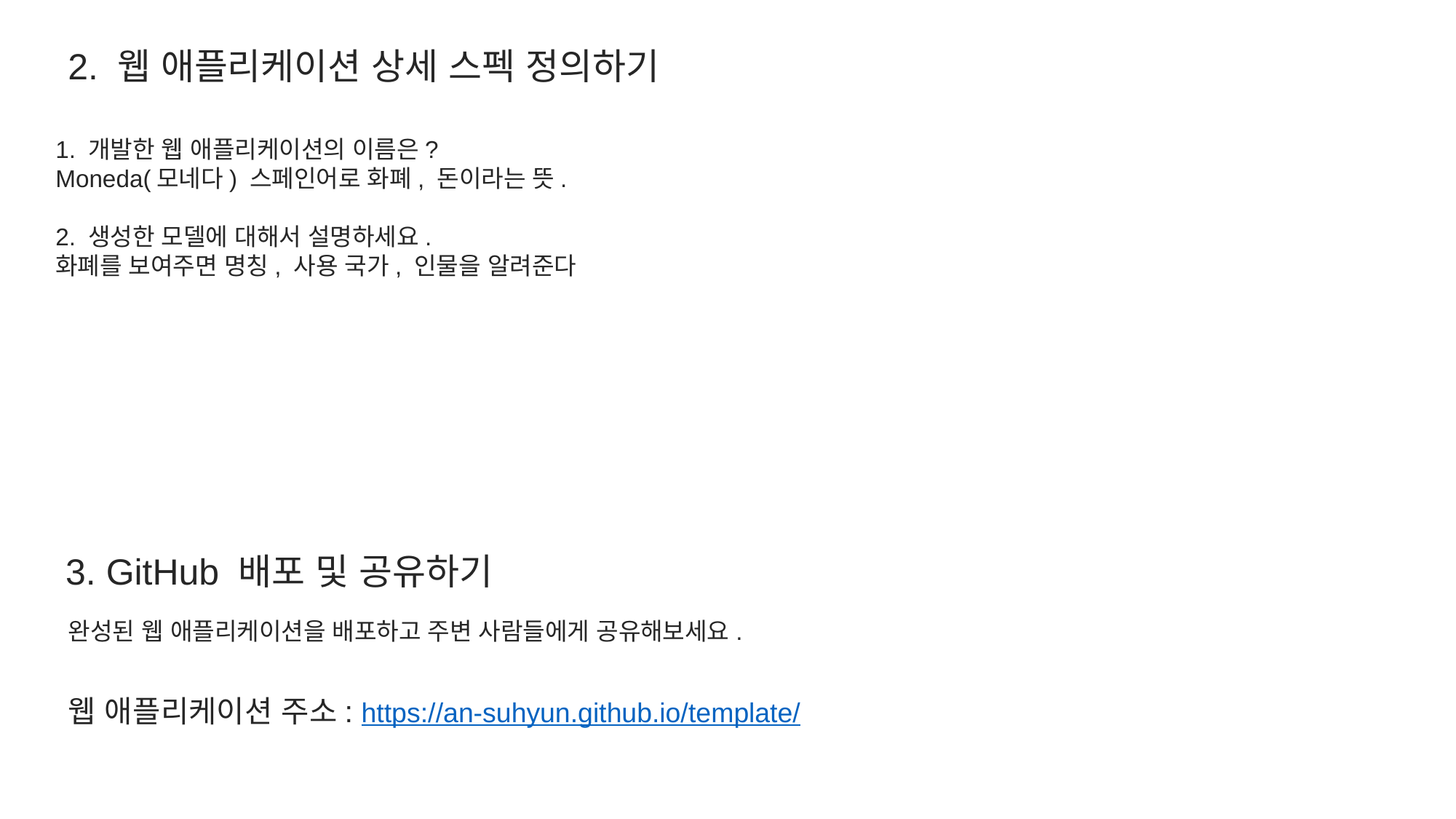

2. 웹 애플리케이션 상세 스펙 정의하기
1. 개발한 웹 애플리케이션의 이름은?
Moneda(모네다) 스페인어로 화폐, 돈이라는 뜻.
2. 생성한 모델에 대해서 설명하세요.
화폐를 보여주면 명칭, 사용 국가, 인물을 알려준다
3. GitHub 배포 및 공유하기
완성된 웹 애플리케이션을 배포하고 주변 사람들에게 공유해보세요.
웹 애플리케이션 주소: https://an-suhyun.github.io/template/